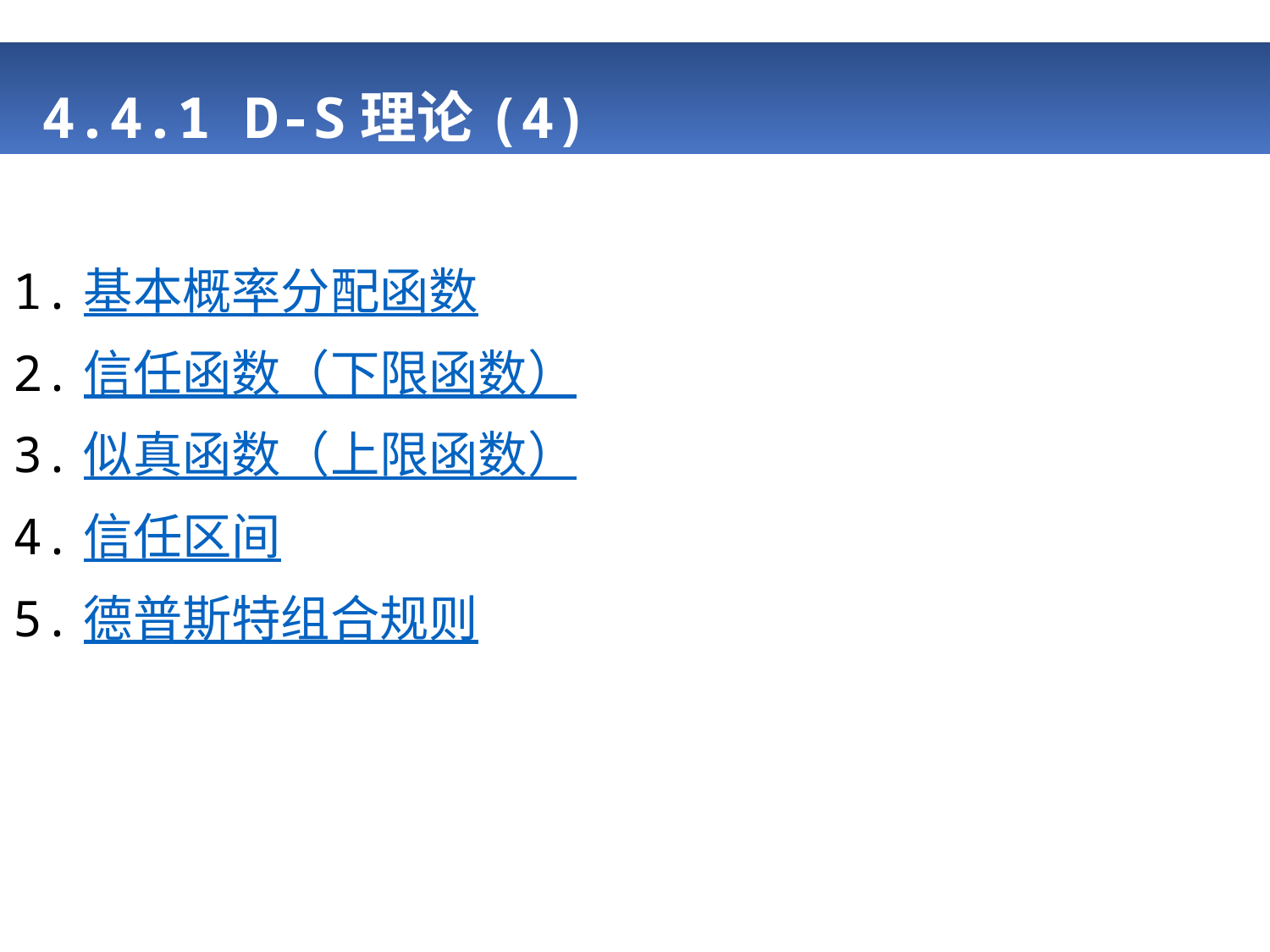

# 4.4.1 D-S理论(4)
1.基本概率分配函数
2.信任函数（下限函数）
3.似真函数（上限函数）
4.信任区间
5.德普斯特组合规则